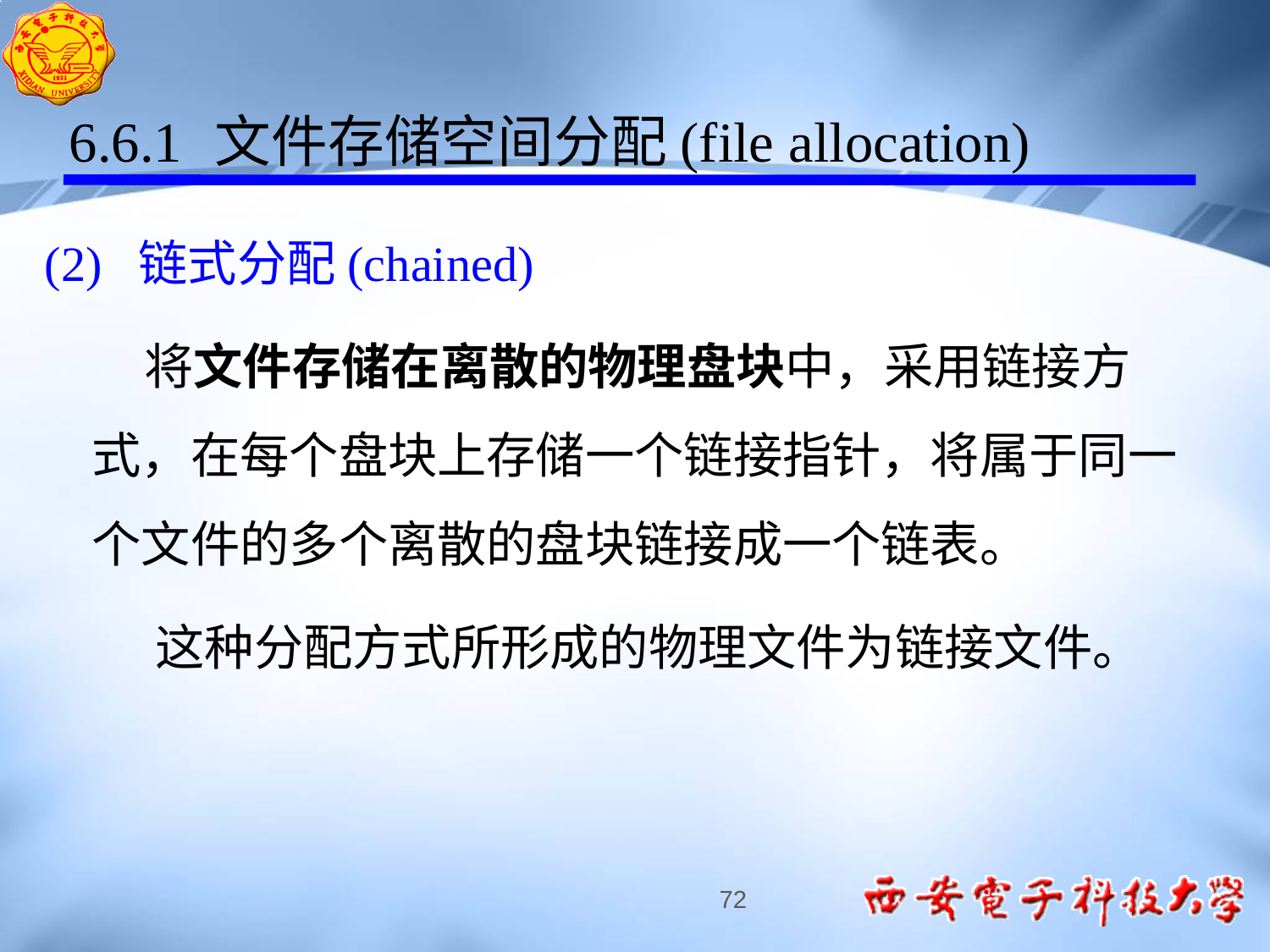

6.6.1 文件存储空间分配(file allocation)
(2)  链式分配(chained)
        将文件存储在离散的物理盘块中，采用链接方式，在每个盘块上存储一个链接指针，将属于同一个文件的多个离散的盘块链接成一个链表。
         这种分配方式所形成的物理文件为链接文件。
72